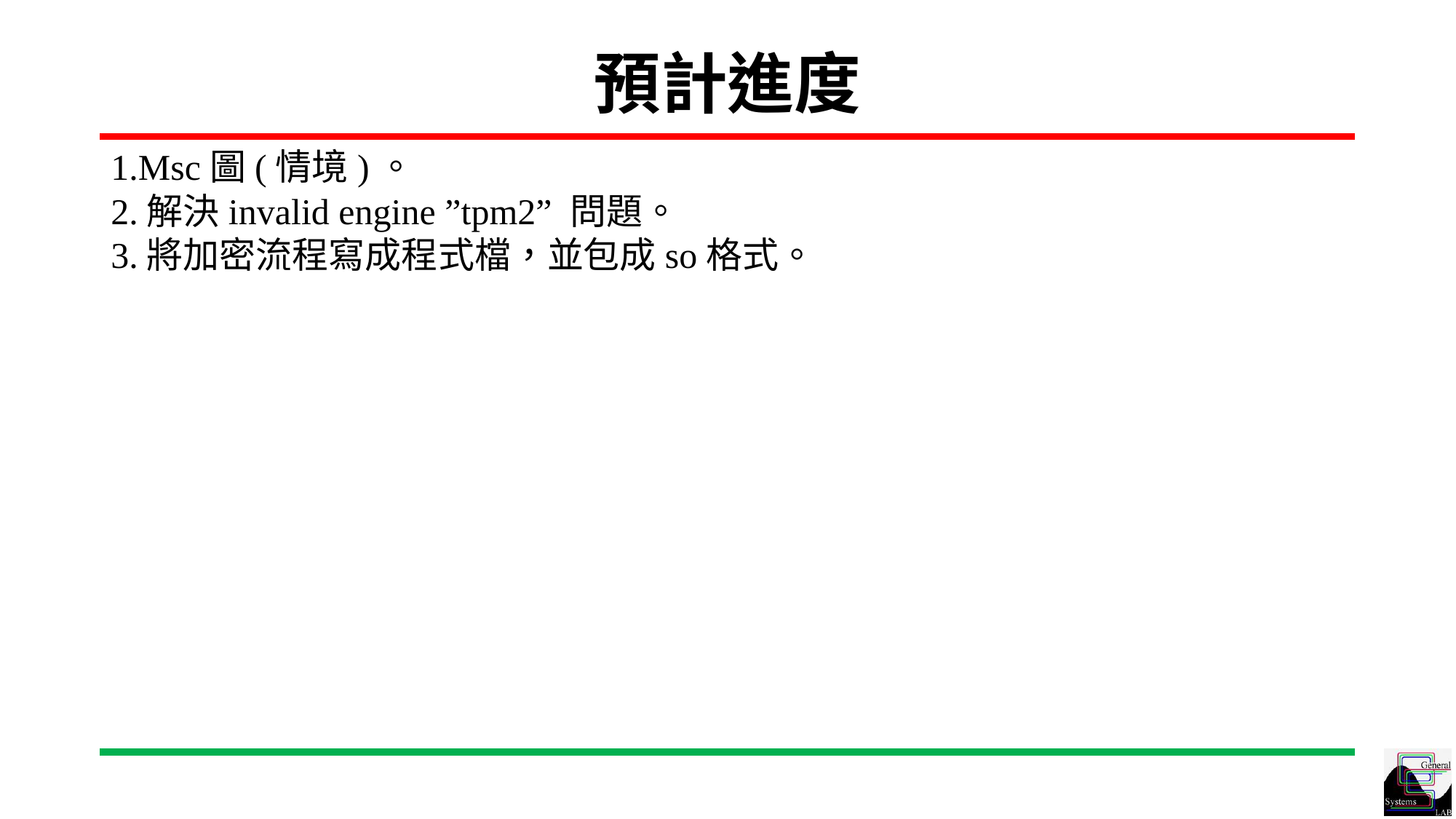

# 預計進度

1.Msc圖(情境)。
2.解決invalid engine ”tpm2” 問題。
3.將加密流程寫成程式檔，並包成so格式。